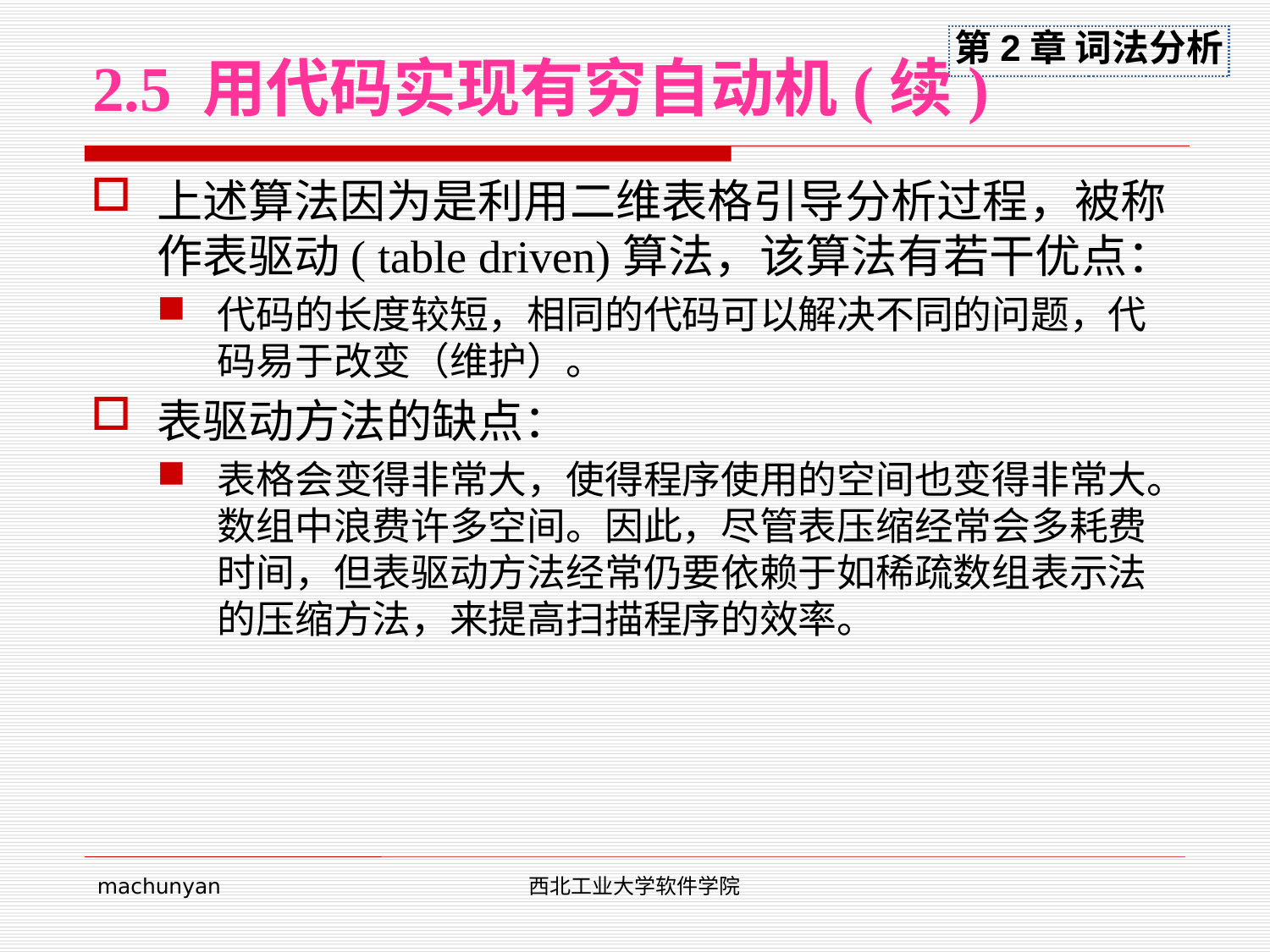

# 2.5 用代码实现有穷自动机(续)
上述算法因为是利用二维表格引导分析过程，被称作表驱动( table driven)算法，该算法有若干优点：
代码的长度较短，相同的代码可以解决不同的问题，代码易于改变（维护）。
表驱动方法的缺点：
表格会变得非常大，使得程序使用的空间也变得非常大。数组中浪费许多空间。因此，尽管表压缩经常会多耗费时间，但表驱动方法经常仍要依赖于如稀疏数组表示法的压缩方法，来提高扫描程序的效率。
machunyan

西北工业大学软件学院
127